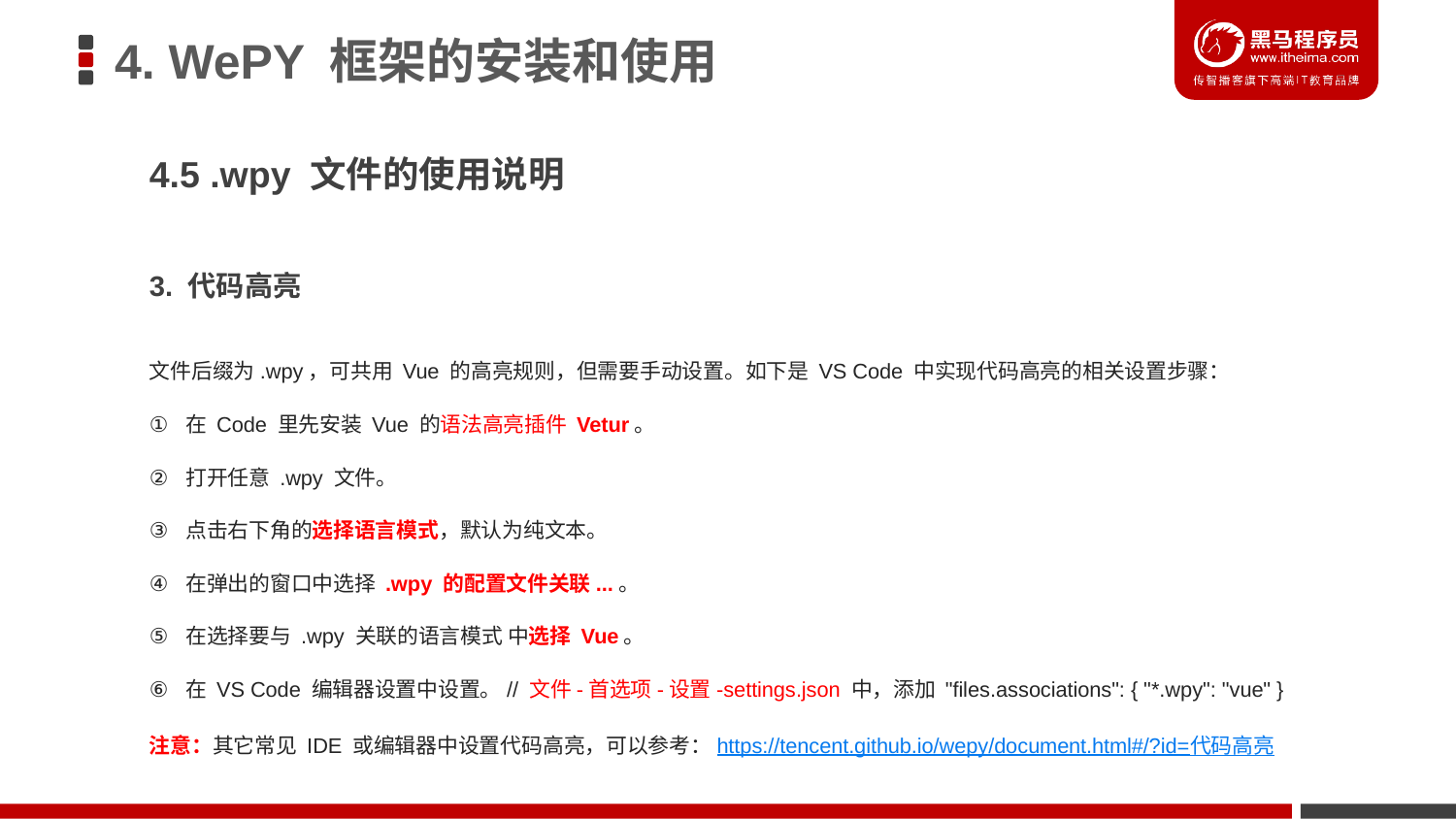

# 4. WePY 框架的安装和使用
4.5 .wpy 文件的使用说明
3. 代码高亮
文件后缀为.wpy，可共用 Vue 的高亮规则，但需要手动设置。如下是 VS Code 中实现代码高亮的相关设置步骤：
在 Code 里先安装 Vue 的语法高亮插件 Vetur。
打开任意 .wpy 文件。
点击右下角的选择语言模式，默认为纯文本。
在弹出的窗口中选择 .wpy 的配置文件关联...。
在选择要与 .wpy 关联的语言模式 中选择 Vue。
在 VS Code 编辑器设置中设置。// 文件-首选项-设置-settings.json 中，添加 "files.associations": { "*.wpy": "vue" }
注意：其它常见 IDE 或编辑器中设置代码高亮，可以参考：https://tencent.github.io/wepy/document.html#/?id=代码高亮